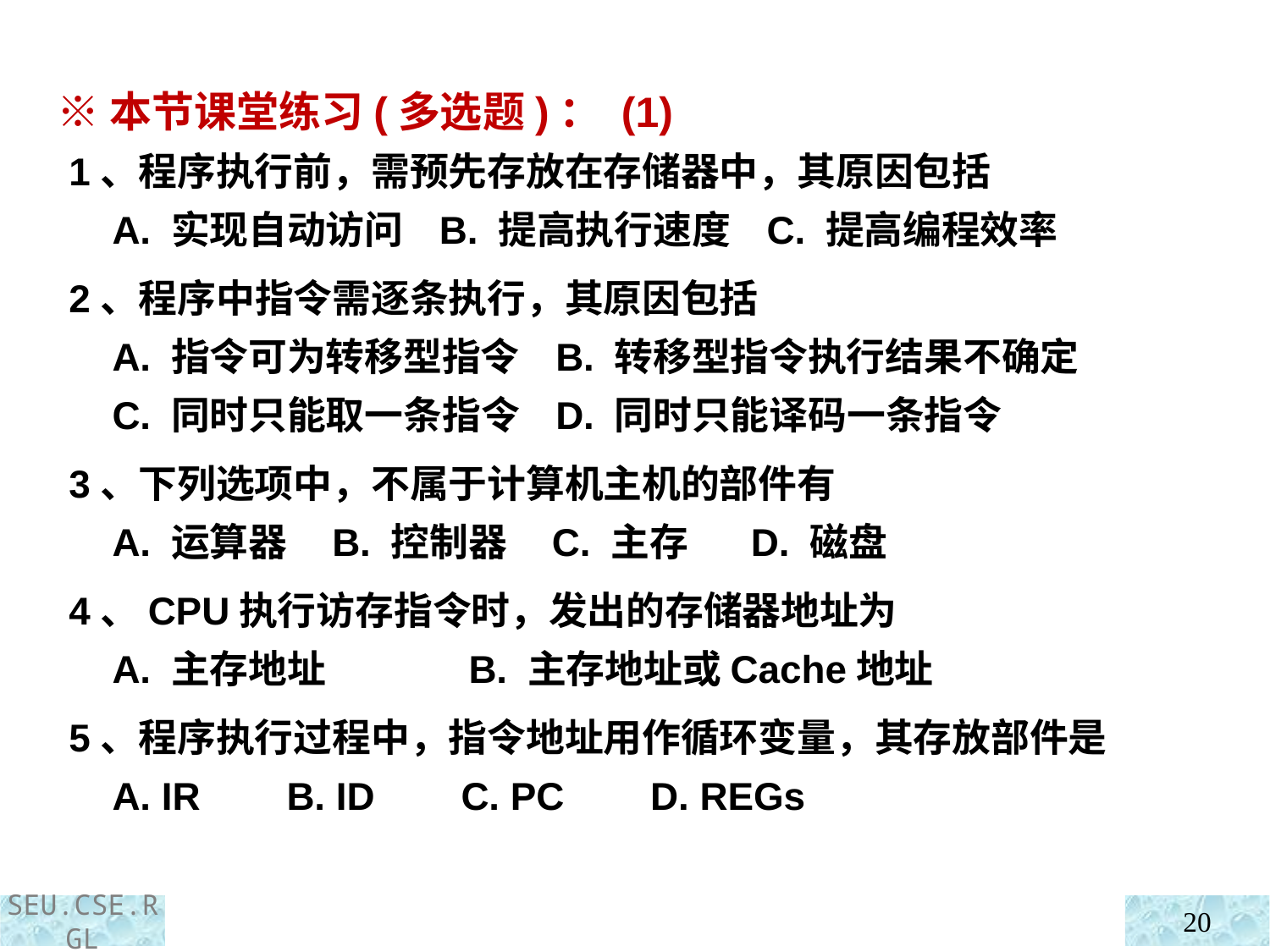

※本节课堂练习(多选题)： (1)
  1、程序执行前，需预先存放在存储器中，其原因包括
      A. 实现自动访问   B. 提高执行速度   C. 提高编程效率
  2、程序中指令需逐条执行，其原因包括
      A. 指令可为转移型指令   B. 转移型指令执行结果不确定
      C. 同时只能取一条指令   D. 同时只能译码一条指令
  3、下列选项中，不属于计算机主机的部件有
      A. 运算器    B. 控制器    C. 主存      D. 磁盘
  4、CPU执行访存指令时，发出的存储器地址为
      A. 主存地址               B. 主存地址或Cache地址
  5、程序执行过程中，指令地址用作循环变量，其存放部件是
      A. IR        B. ID        C. PC        D. REGs
20